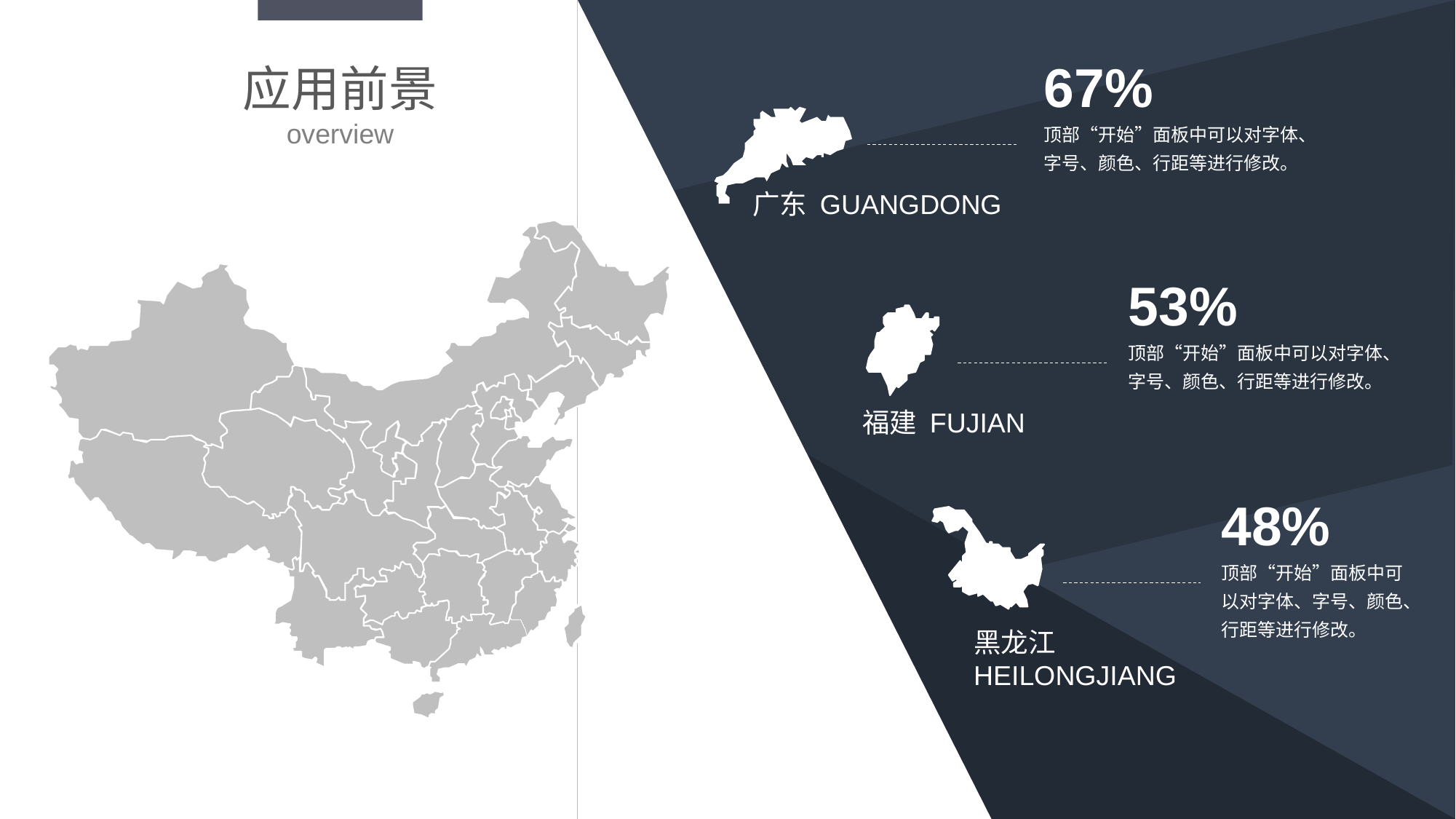

67%

顶部“开始”面板中可以对字体、字号、颜色、行距等进行修改。
广东 GUANGDONG
应用前景
overview

53%

顶部“开始”面板中可以对字体、字号、颜色、行距等进行修改。
福建 FUJIAN
48%

顶部“开始”面板中可以对字体、字号、颜色、行距等进行修改。
黑龙江 HEILONGJIANG